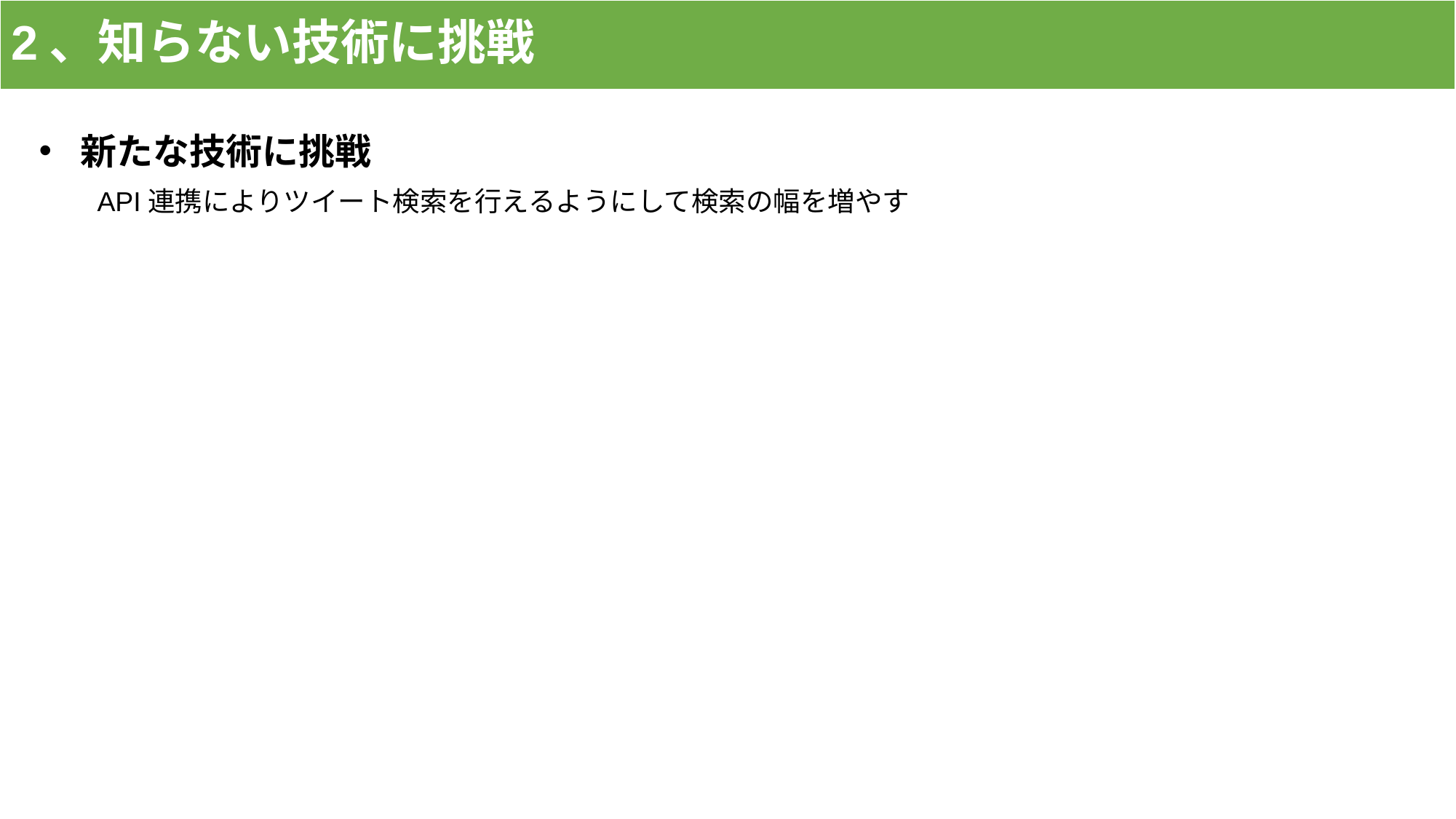

2、知らない技術に挑戦
新たな技術に挑戦
API連携によりツイート検索を行えるようにして検索の幅を増やす